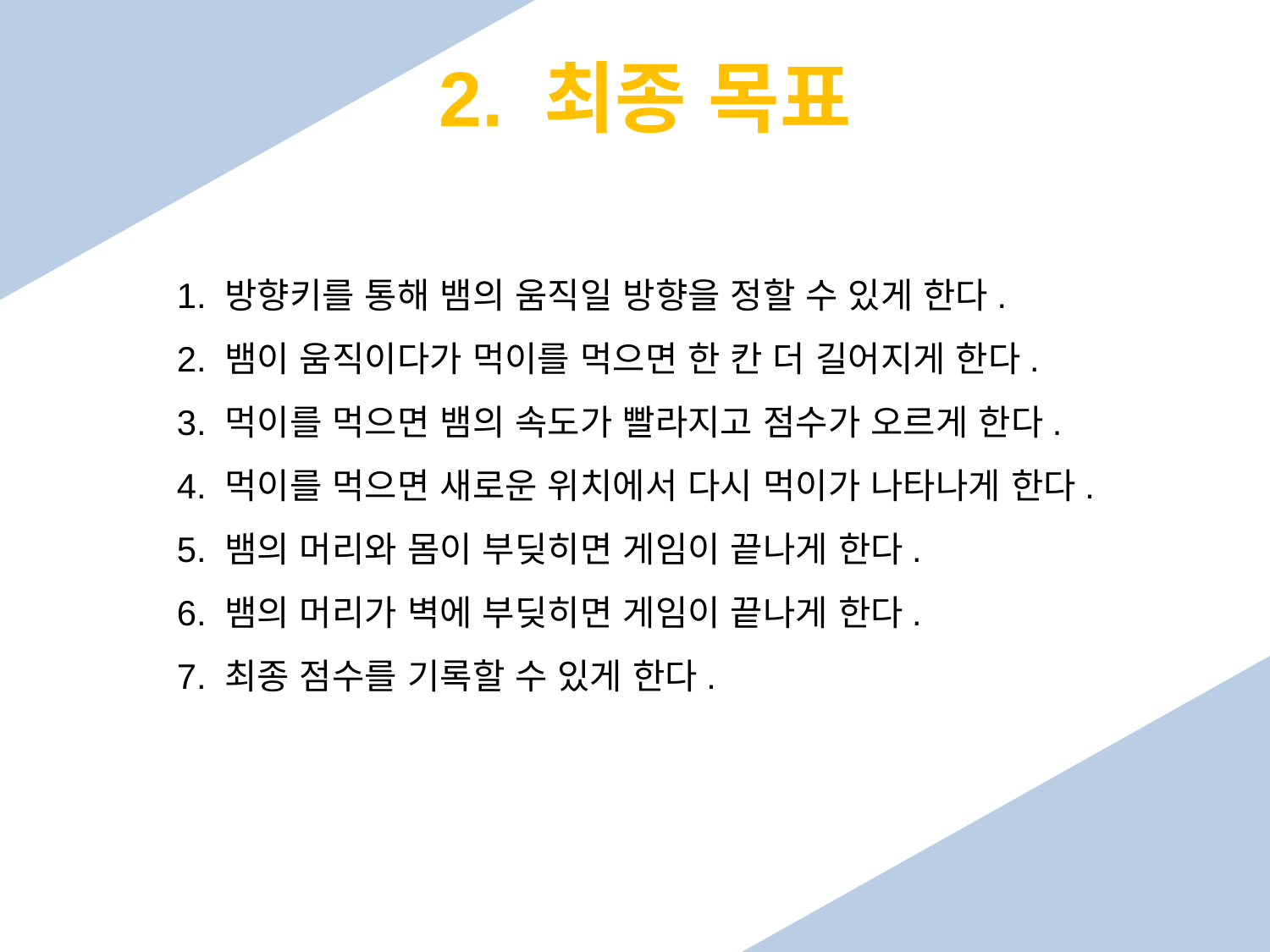

2. 최종 목표
방향키를 통해 뱀의 움직일 방향을 정할 수 있게 한다.
뱀이 움직이다가 먹이를 먹으면 한 칸 더 길어지게 한다.
먹이를 먹으면 뱀의 속도가 빨라지고 점수가 오르게 한다.
먹이를 먹으면 새로운 위치에서 다시 먹이가 나타나게 한다.
뱀의 머리와 몸이 부딪히면 게임이 끝나게 한다.
뱀의 머리가 벽에 부딪히면 게임이 끝나게 한다.
최종 점수를 기록할 수 있게 한다.